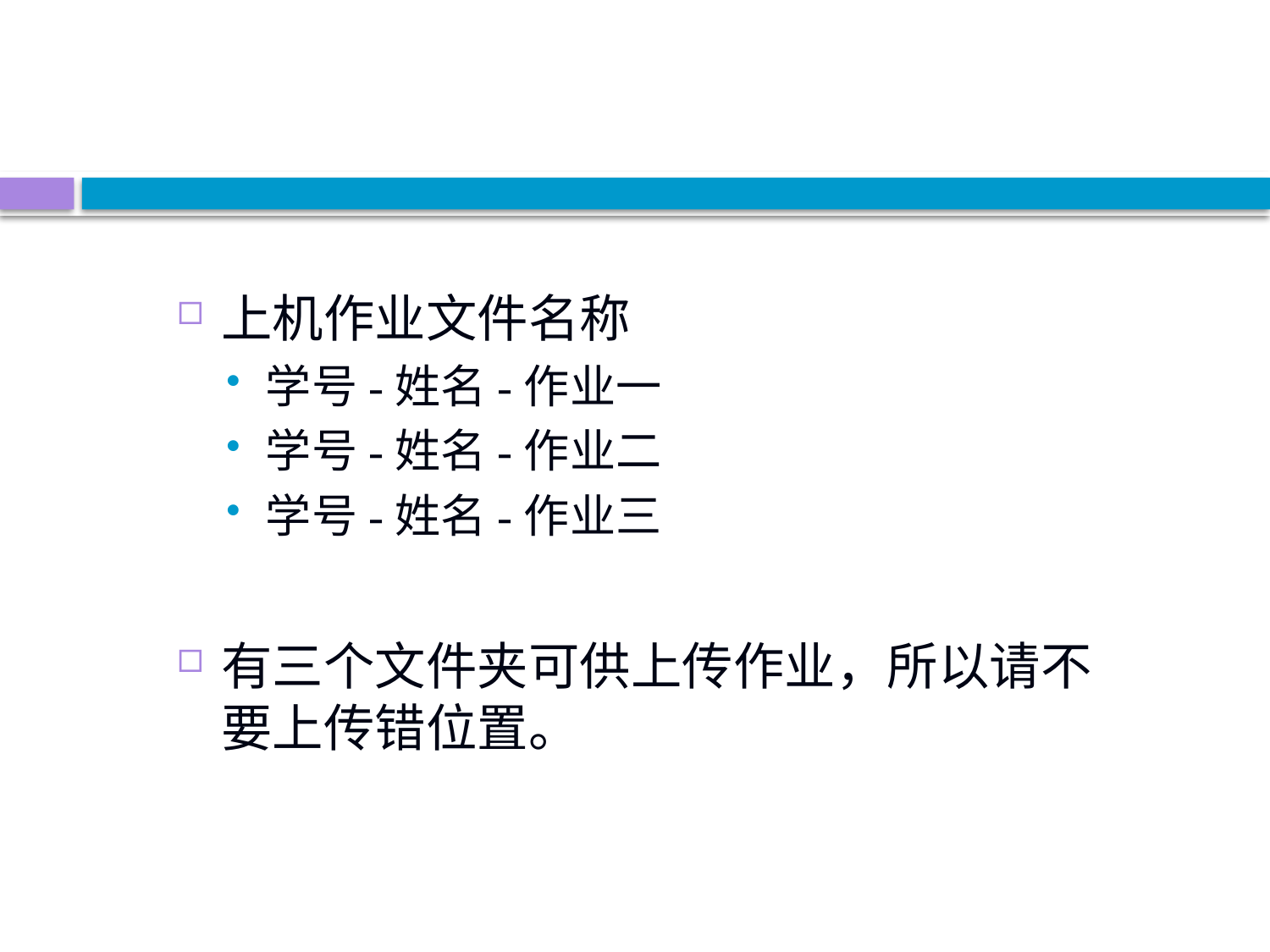

上机作业文件名称
学号-姓名-作业一
学号-姓名-作业二
学号-姓名-作业三

有三个文件夹可供上传作业，所以请不要上传错位置。